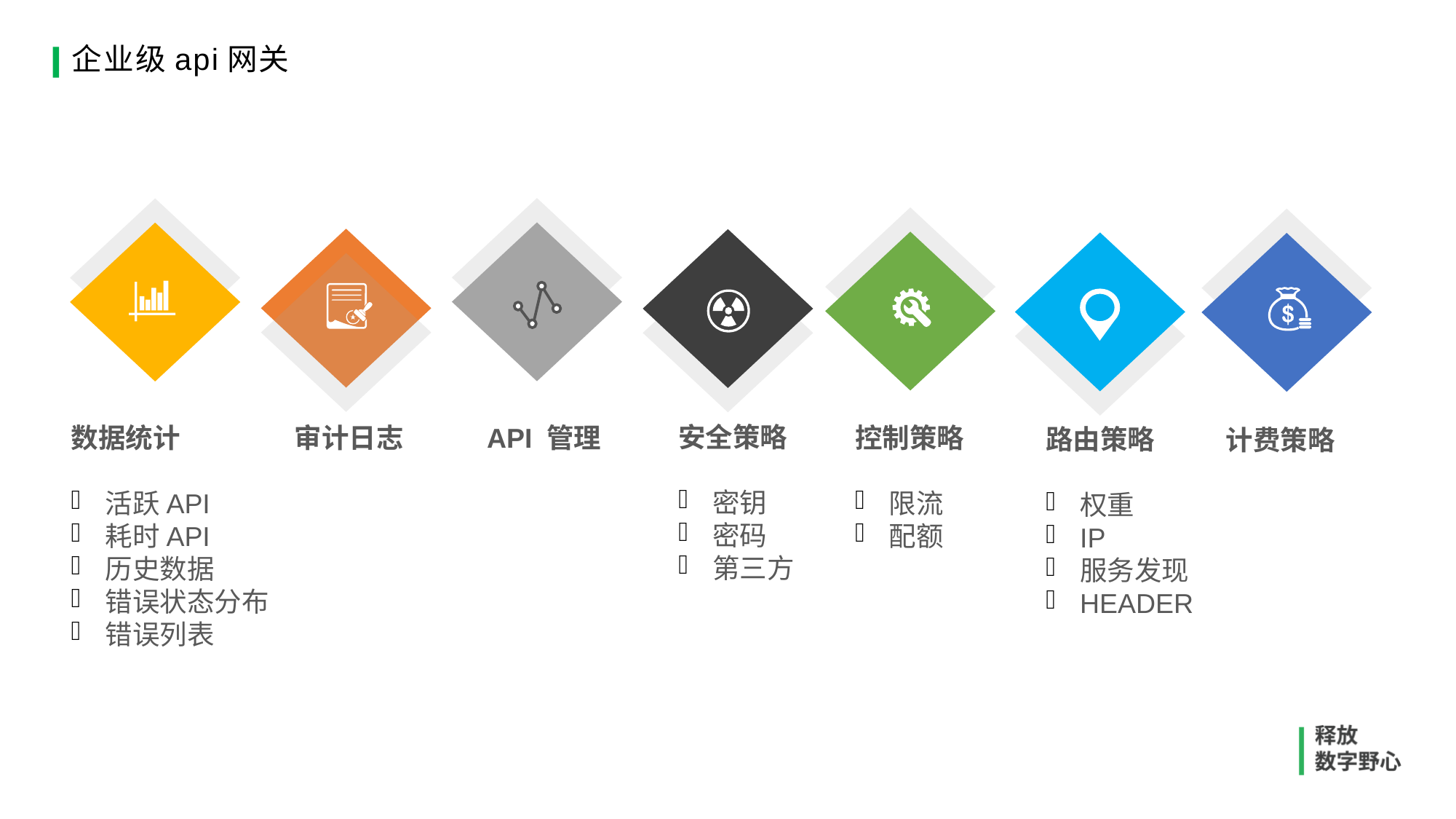

# 企业级api网关

安全策略

密钥
密码
第三方
审计日志
API 管理
数据统计

活跃API
耗时API
历史数据
错误状态分布
错误列表
控制策略

限流
配额
路由策略

权重
IP
服务发现
HEADER
计费策略